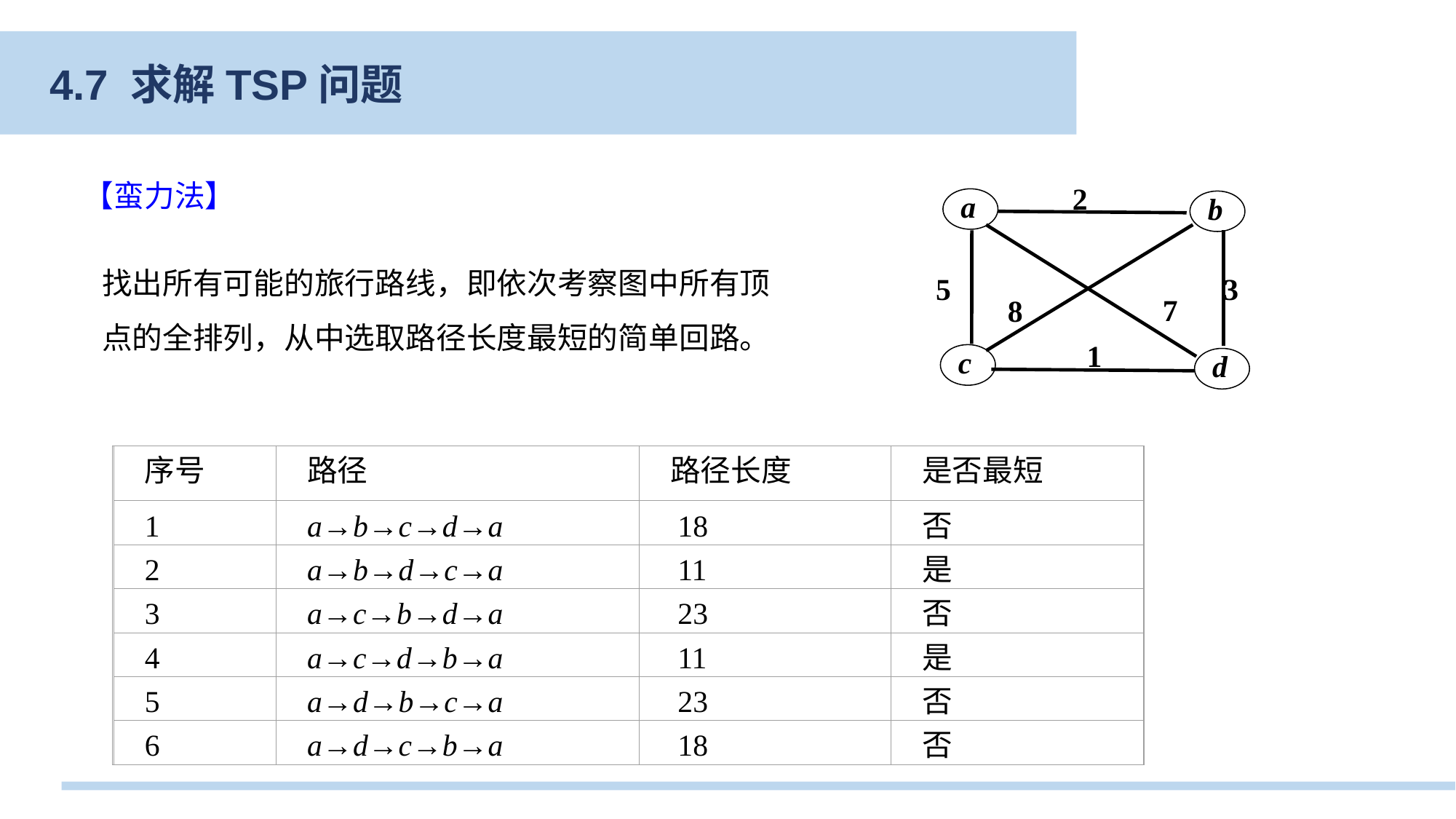

4.7 求解TSP问题
【蛮力法】
2
 a
 b

5
3
7
8
 c
 d

1

找出所有可能的旅行路线，即依次考察图中所有顶点的全排列，从中选取路径长度最短的简单回路。

序号

路径

路径长度

是否最短

1

a→b→c→d→a

 18

否

2

a→b→d→c→a

 11

是

3

a→c→b→d→a

 23

否

4

a→c→d→b→a

 11

是

5

a→d→b→c→a

 23

否

6

a→d→c→b→a

 18

否